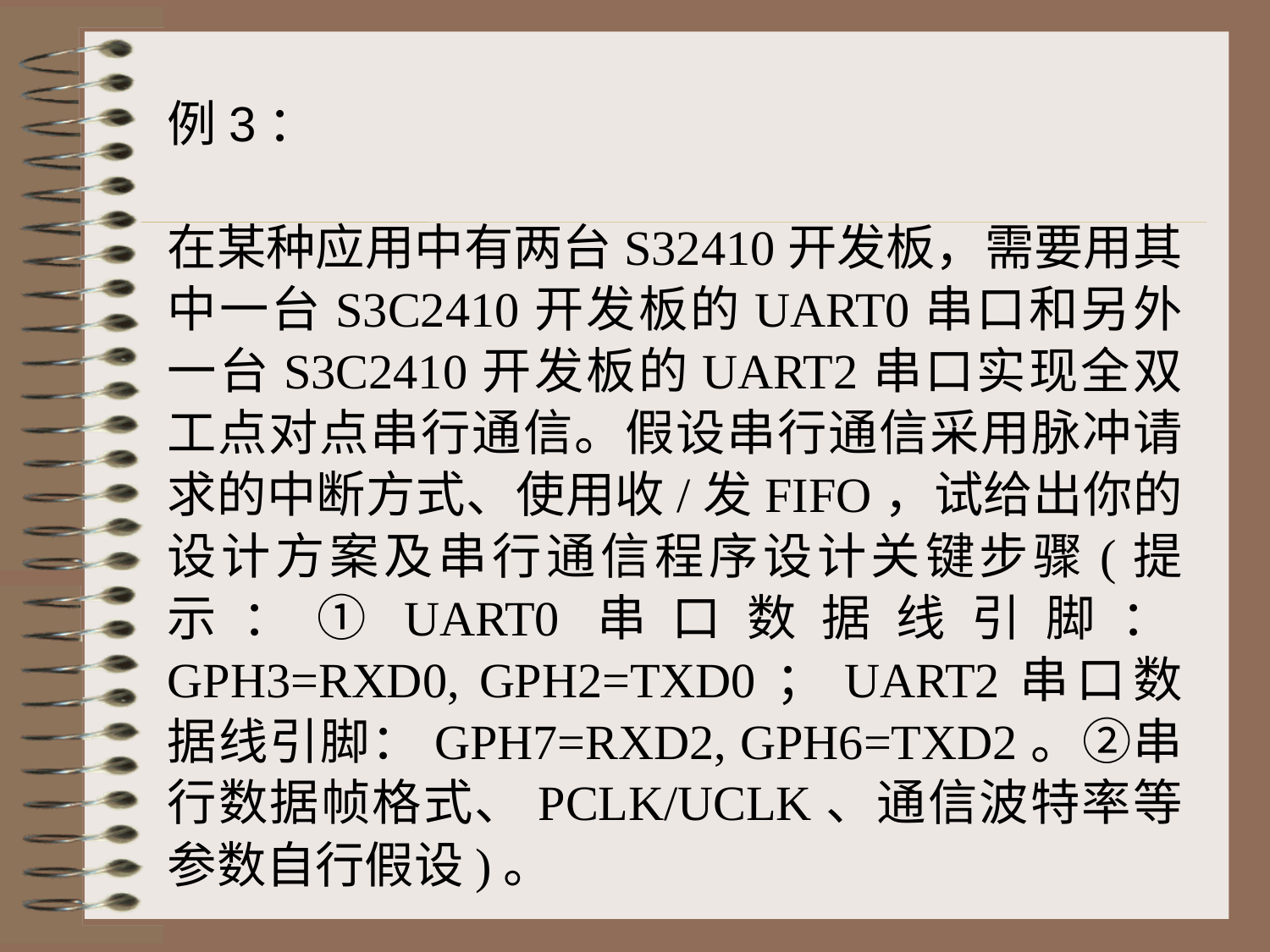

例3：

在某种应用中有两台S32410开发板，需要用其中一台S3C2410开发板的UART0串口和另外一台S3C2410开发板的UART2串口实现全双工点对点串行通信。假设串行通信采用脉冲请求的中断方式、使用收/发FIFO，试给出你的设计方案及串行通信程序设计关键步骤(提示：①UART0串口数据线引脚：GPH3=RXD0, GPH2=TXD0；UART2串口数据线引脚：GPH7=RXD2, GPH6=TXD2。②串行数据帧格式、PCLK/UCLK、通信波特率等参数自行假设)。